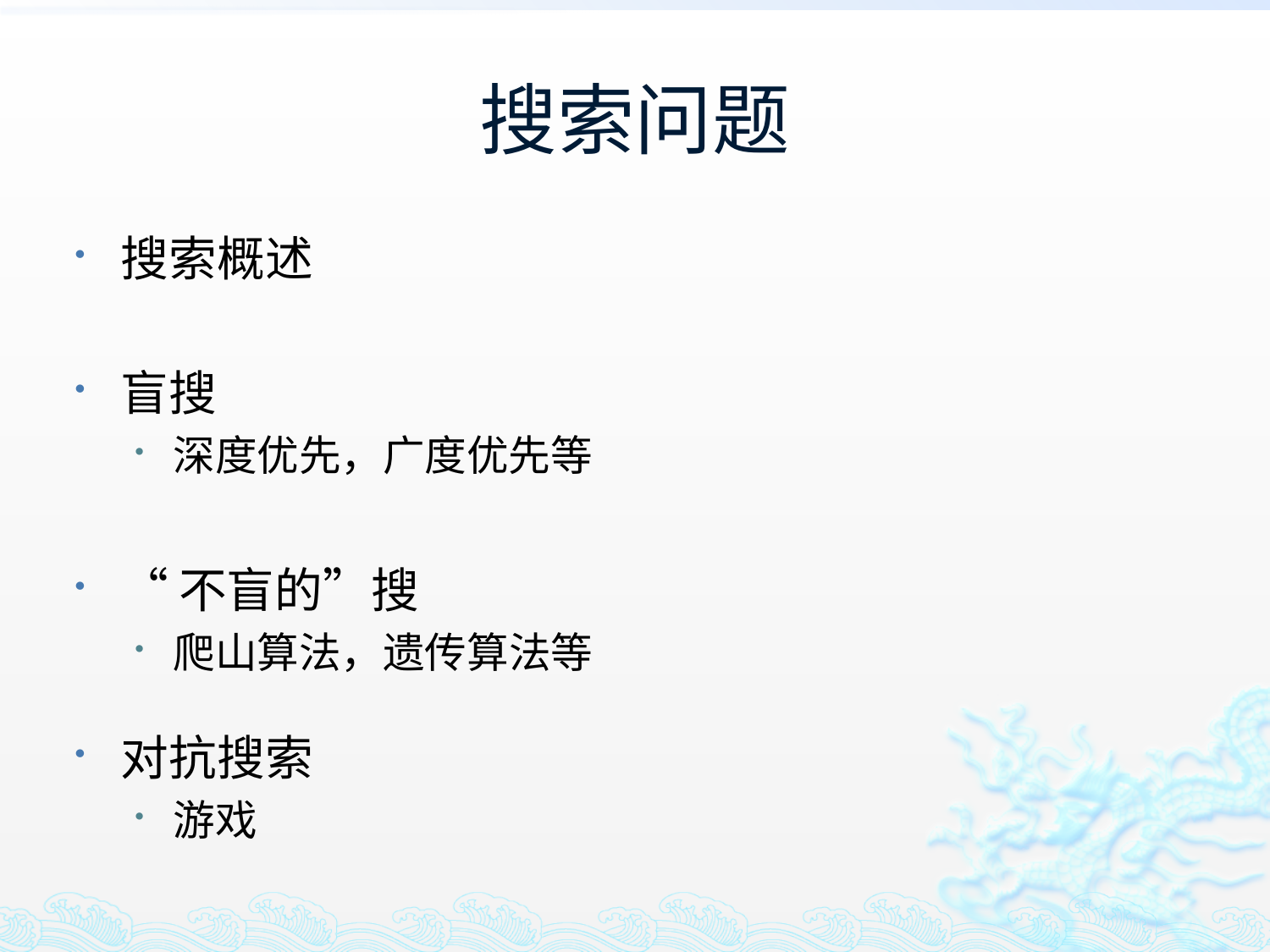

# 搜索问题
搜索概述

盲搜
深度优先，广度优先等

“不盲的”搜
爬山算法，遗传算法等

对抗搜索
游戏